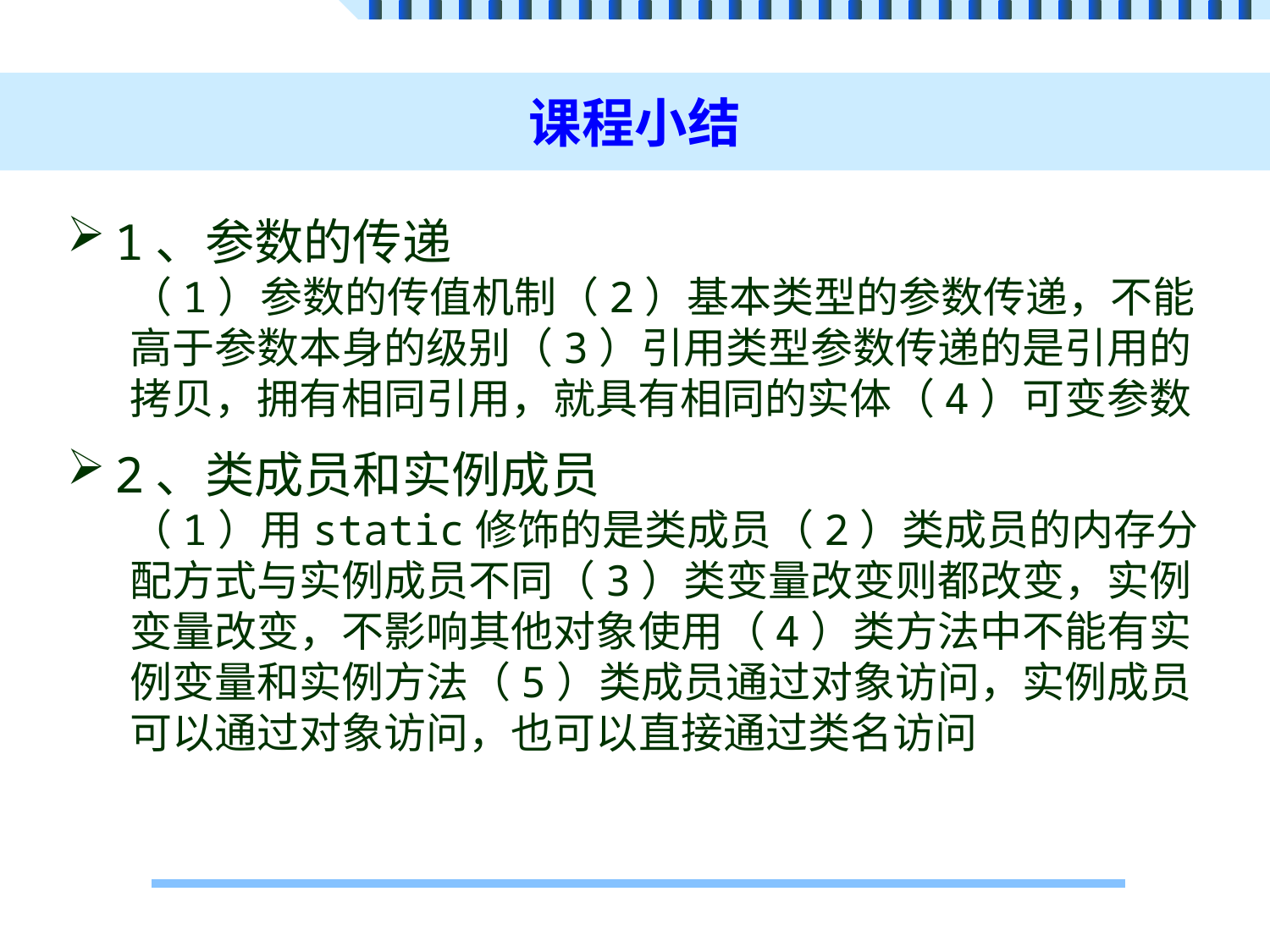

# 课程小结
1、参数的传递
（1）参数的传值机制（2）基本类型的参数传递，不能高于参数本身的级别（3）引用类型参数传递的是引用的拷贝，拥有相同引用，就具有相同的实体（4）可变参数
2、类成员和实例成员
（1）用static修饰的是类成员（2）类成员的内存分配方式与实例成员不同（3）类变量改变则都改变，实例变量改变，不影响其他对象使用（4）类方法中不能有实例变量和实例方法（5）类成员通过对象访问，实例成员可以通过对象访问，也可以直接通过类名访问